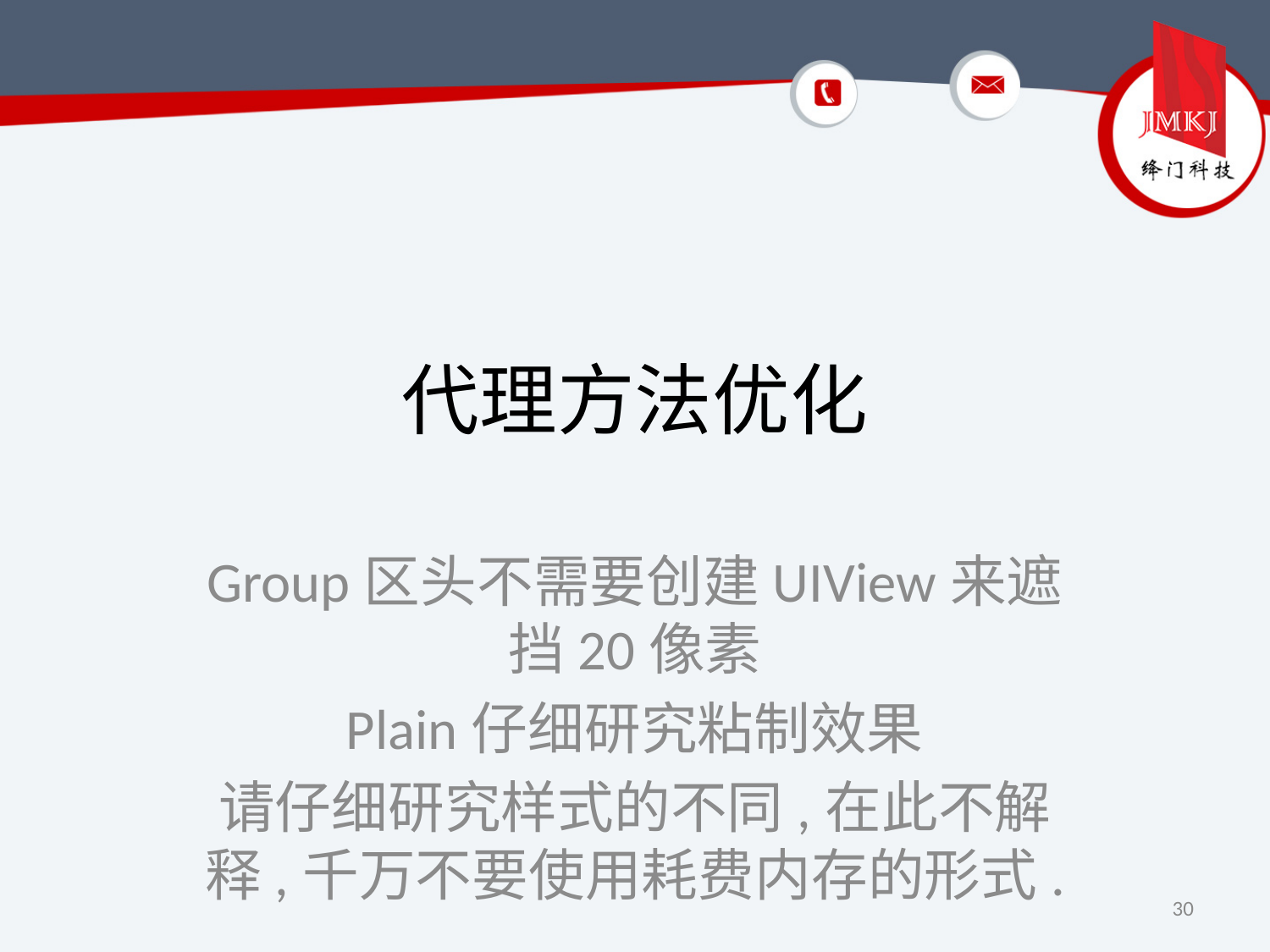

# 代理方法优化
Group区头不需要创建UIView来遮挡20像素
Plain仔细研究粘制效果
请仔细研究样式的不同,在此不解释,千万不要使用耗费内存的形式.
30